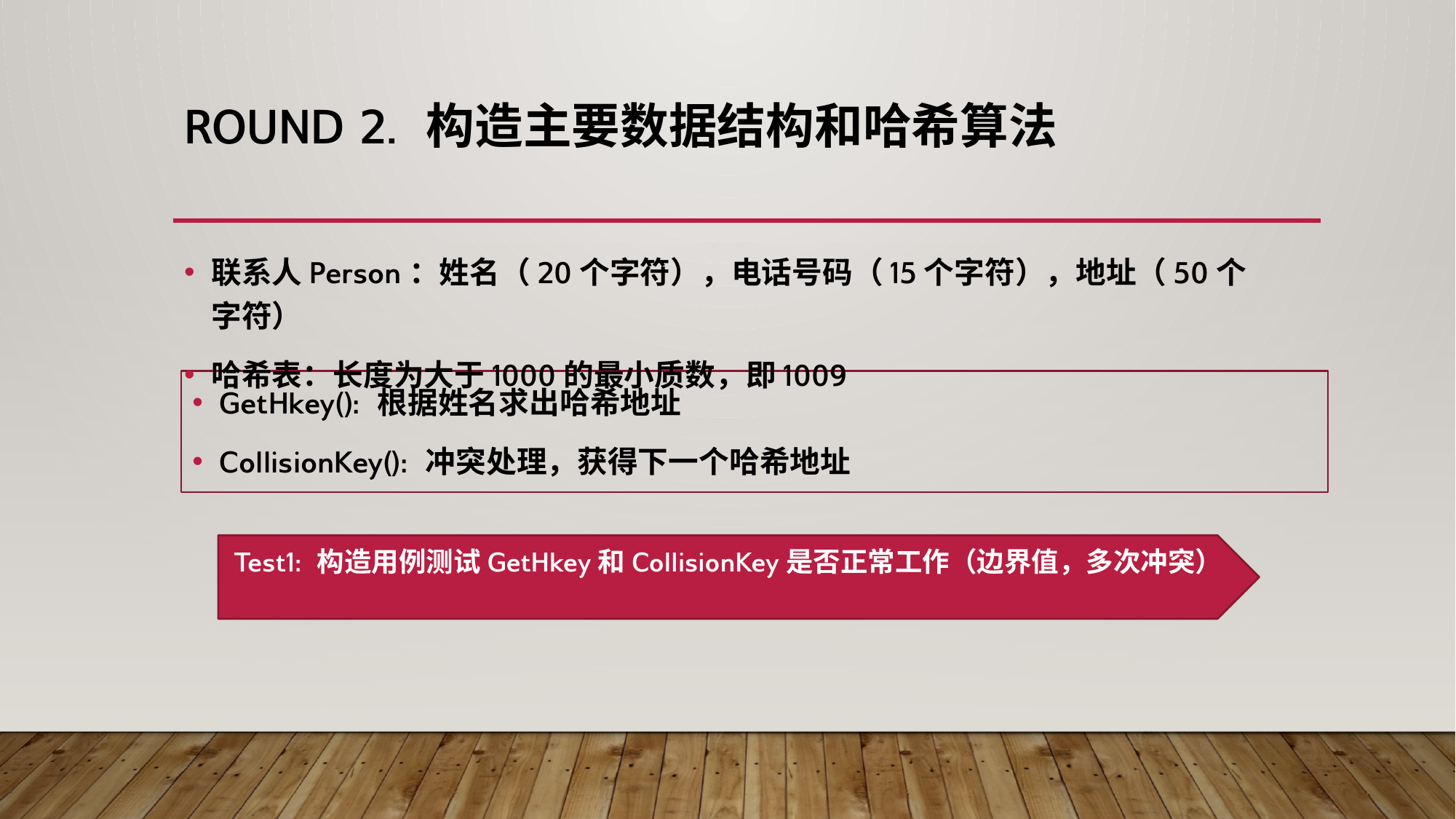

# Round 2. 构造主要数据结构和哈希算法
联系人Person：姓名（20个字符），电话号码（15个字符），地址（50个字符）
哈希表：长度为大于1000的最小质数，即1009
GetHkey(): 根据姓名求出哈希地址
CollisionKey(): 冲突处理，获得下一个哈希地址
Test1: 构造用例测试GetHkey和CollisionKey是否正常工作（边界值，多次冲突）